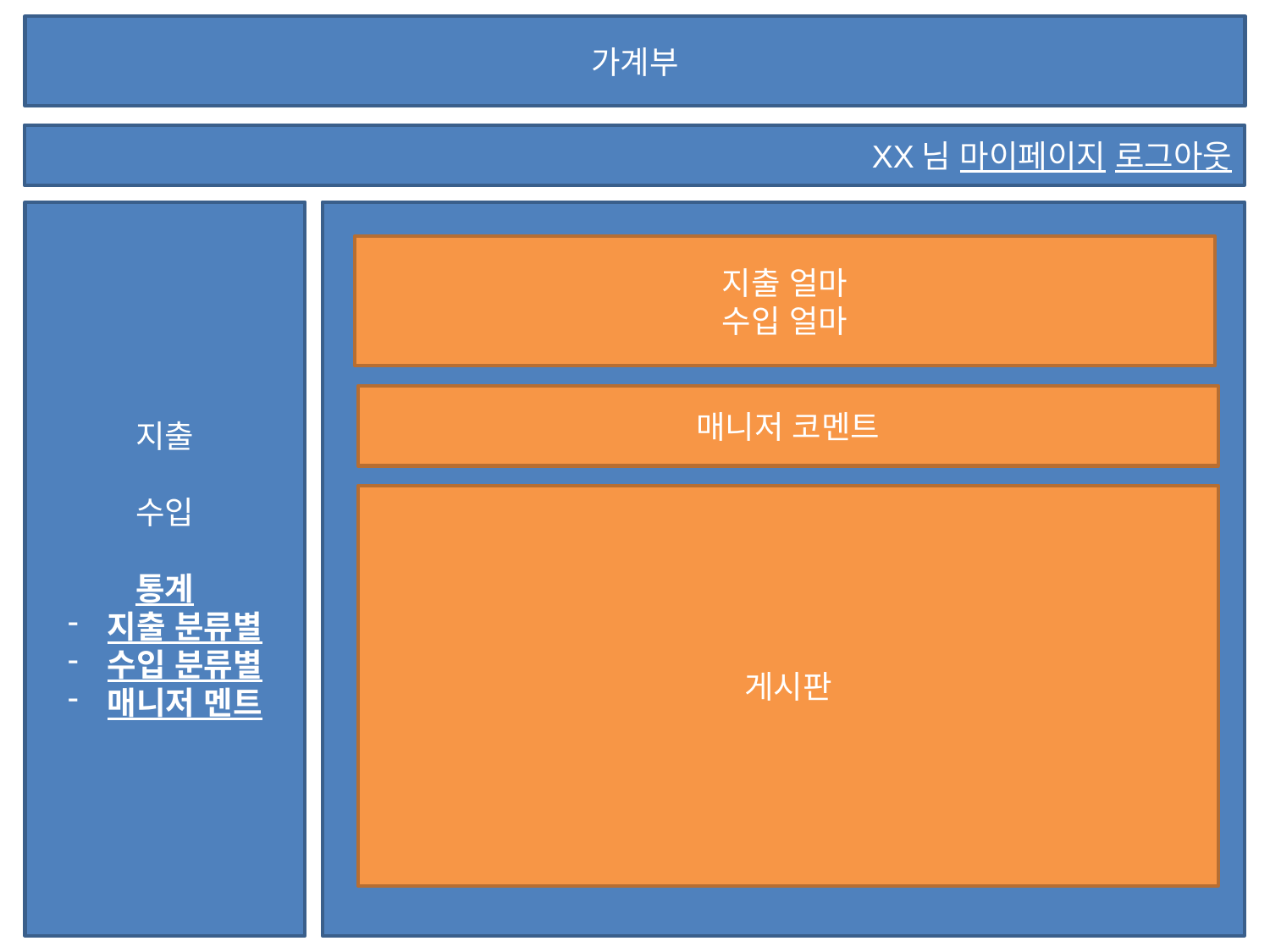

가계부
XX님 마이페이지 로그아웃
지출

수입

통계
지출 분류별
수입 분류별
매니저 멘트

지출 얼마
수입 얼마
매니저 코멘트
게시판